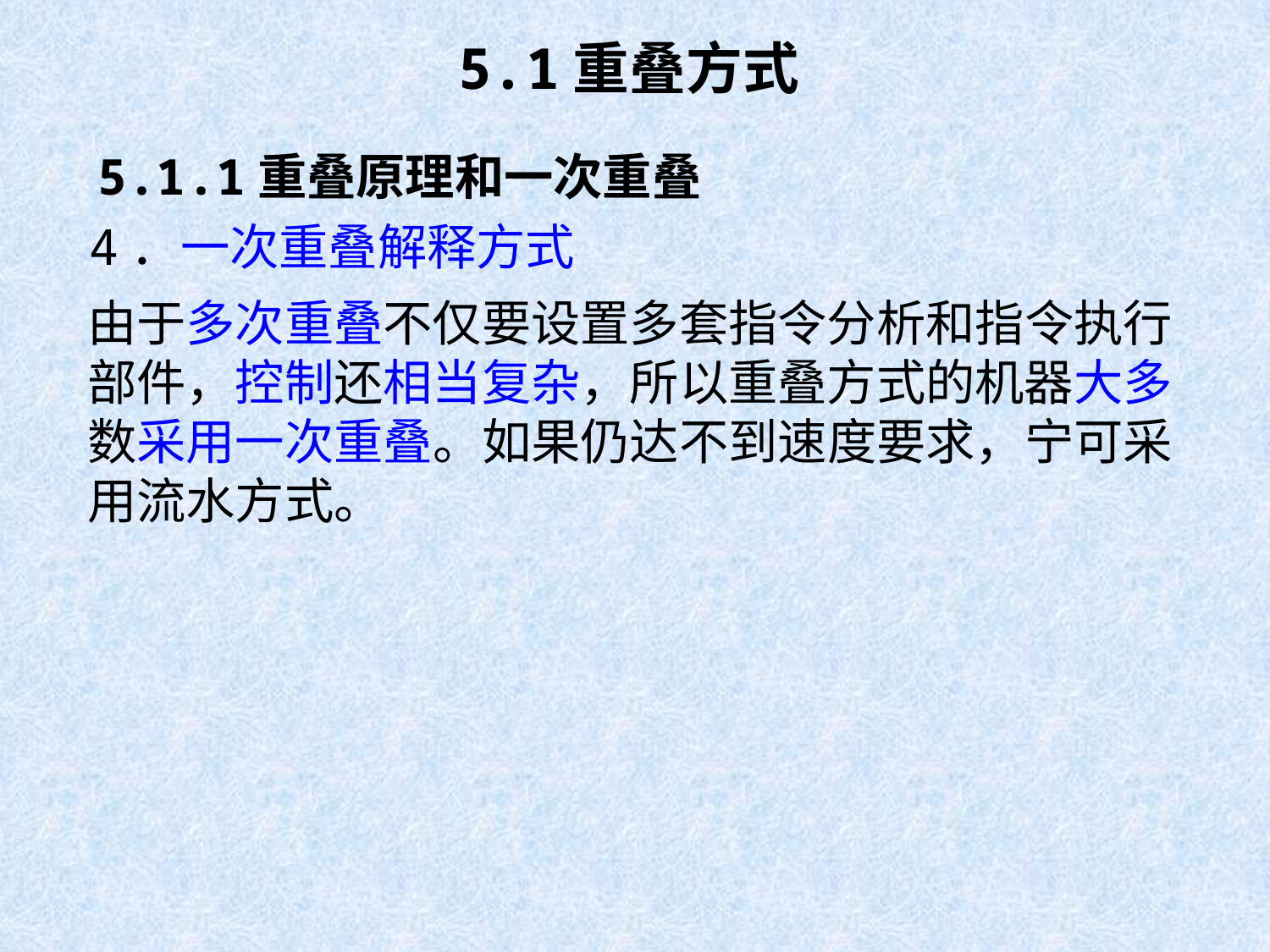

# 5.1重叠方式
5.1.1重叠原理和一次重叠
4．一次重叠解释方式
由于多次重叠不仅要设置多套指令分析和指令执行部件，控制还相当复杂，所以重叠方式的机器大多数采用一次重叠。如果仍达不到速度要求，宁可采用流水方式。